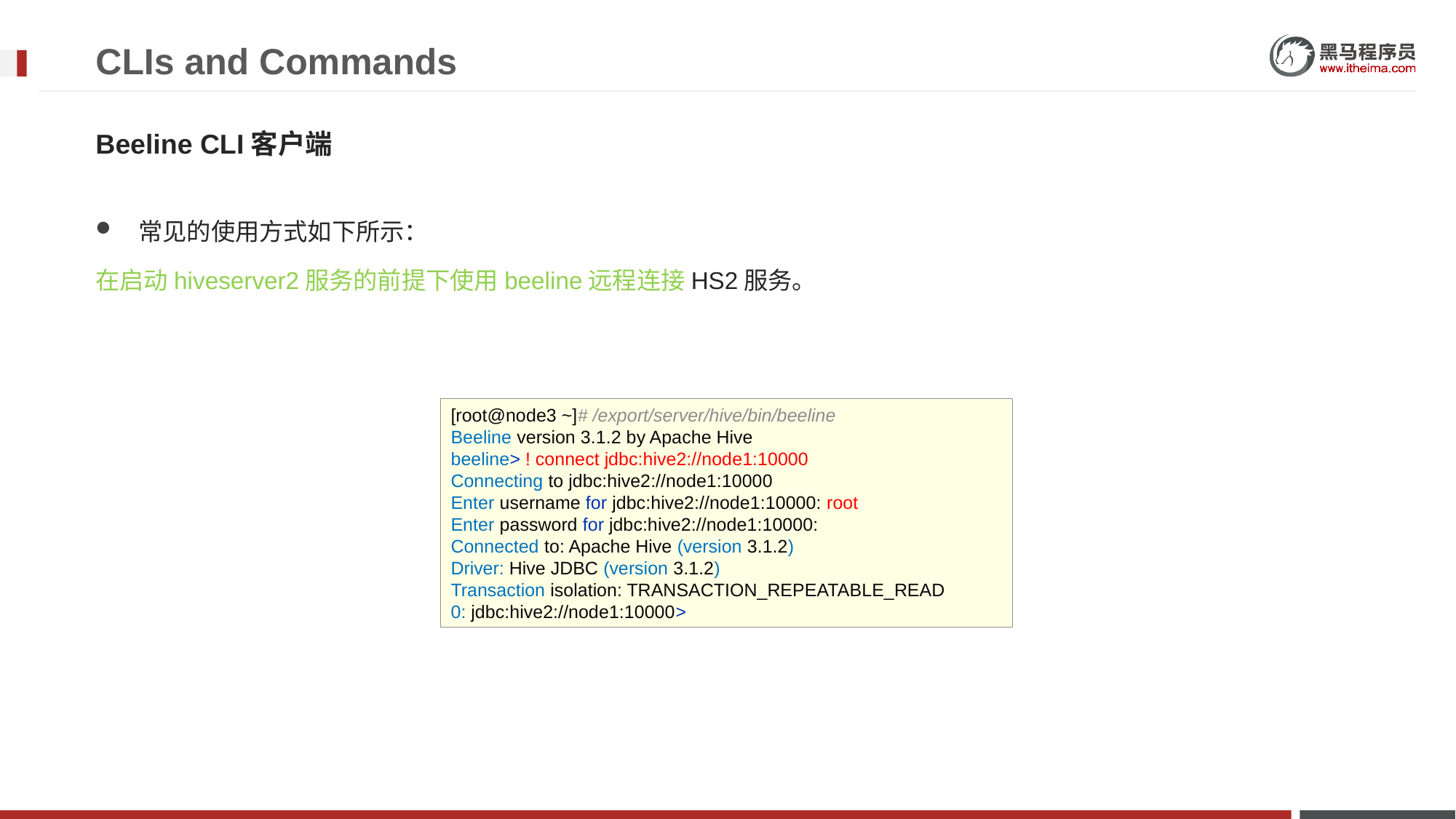

# CLIs and Commands
Beeline CLI客户端
常见的使用方式如下所示：
在启动hiveserver2服务的前提下使用beeline远程连接HS2服务。
[root@node3 ~]# /export/server/hive/bin/beeline
Beeline version 3.1.2 by Apache Hive
beeline> ! connect jdbc:hive2://node1:10000
Connecting to jdbc:hive2://node1:10000
Enter username for jdbc:hive2://node1:10000: root
Enter password for jdbc:hive2://node1:10000:
Connected to: Apache Hive (version 3.1.2)
Driver: Hive JDBC (version 3.1.2)
Transaction isolation: TRANSACTION_REPEATABLE_READ
0: jdbc:hive2://node1:10000>